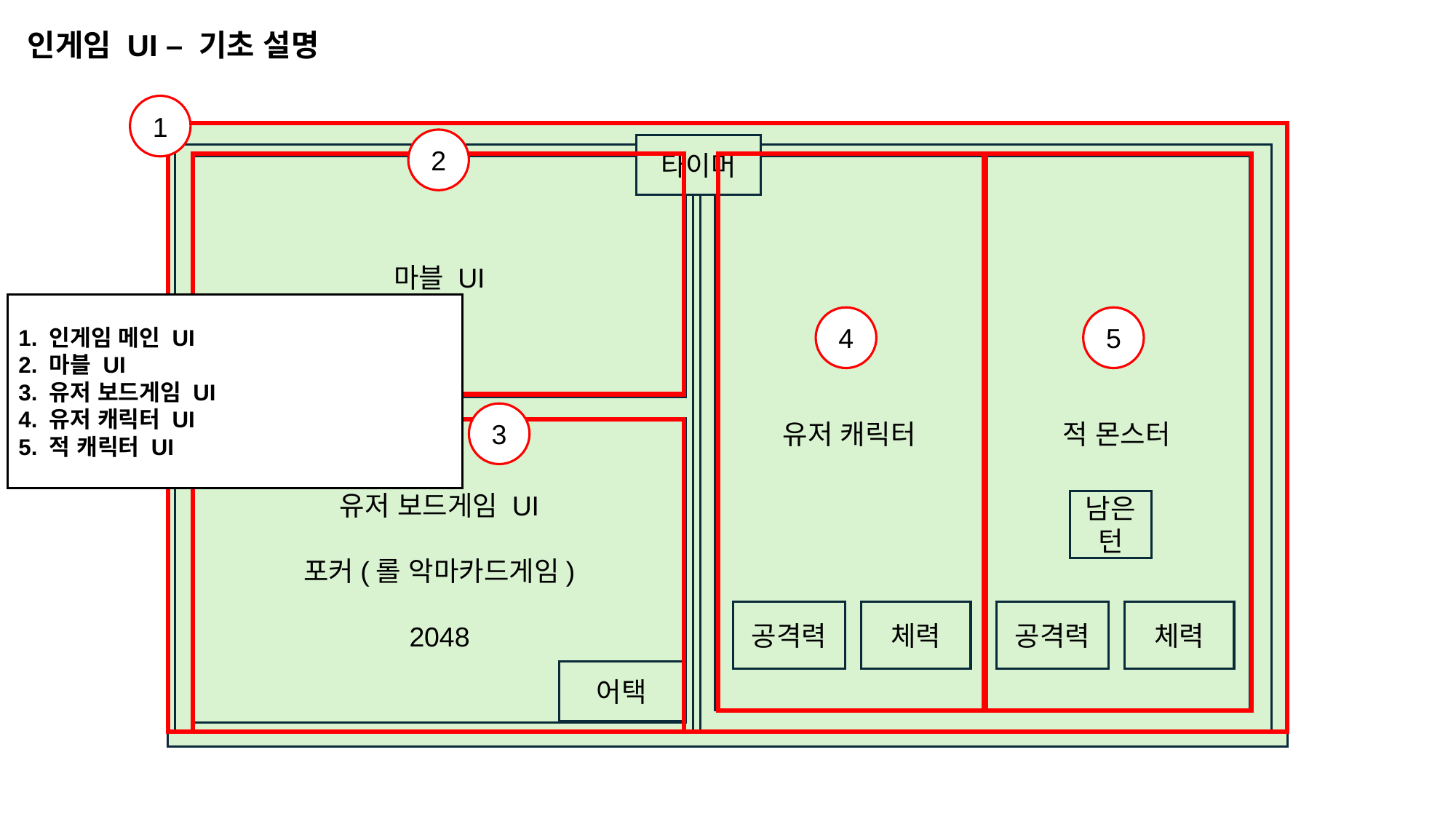

인게임 UI – 기초 설명
1

2
타이머

마블 UI
유저 캐릭터
적 몬스터
1. 인게임 메인 UI
2. 마블 UI
3. 유저 보드게임 UI
4. 유저 캐릭터 UI
5. 적 캐릭터 UI
4
5
3
유저 보드게임 UI
포커(롤 악마카드게임)
2048

남은 턴
공격력
체력
공격력
체력
어택